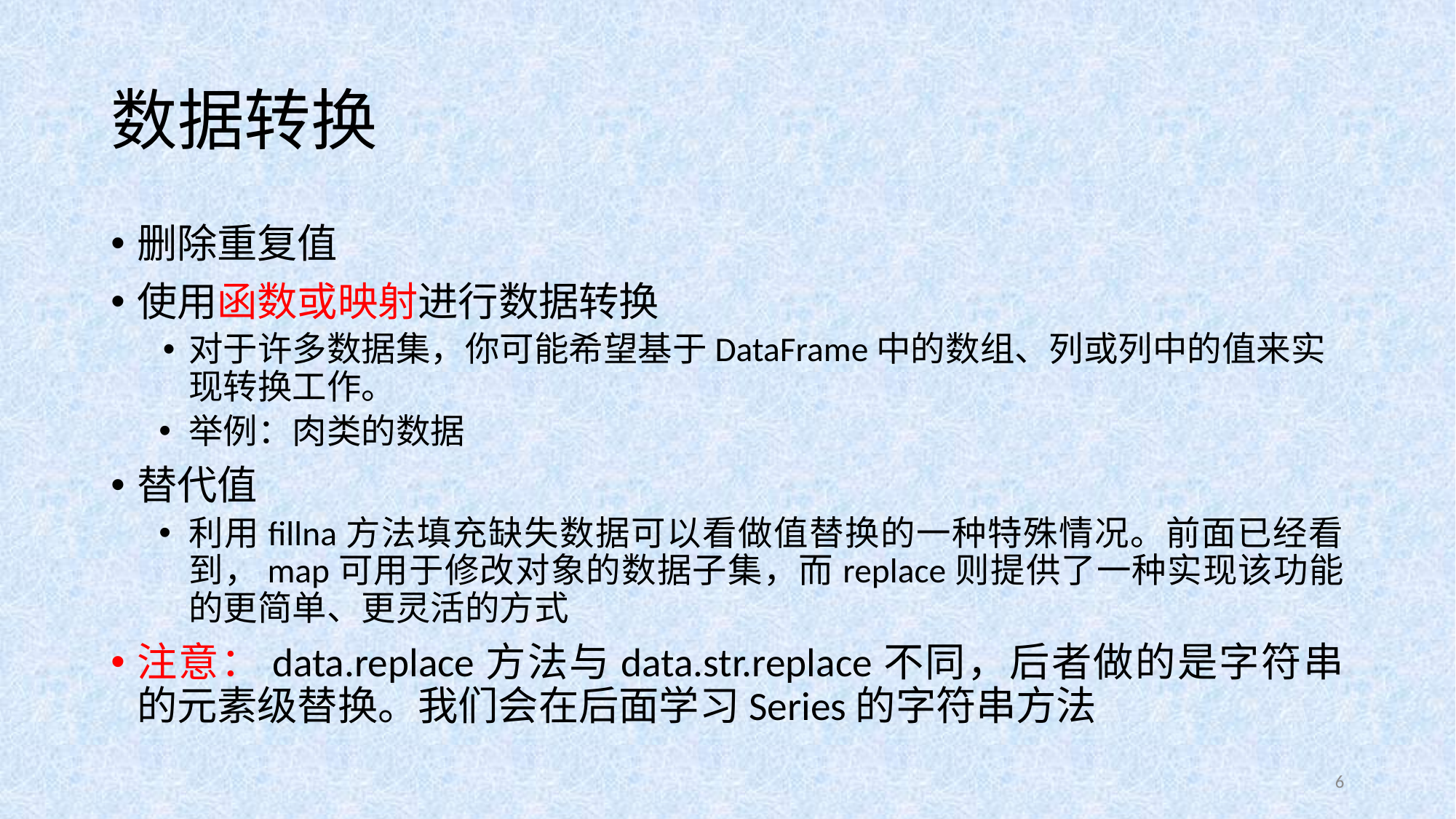

# 数据转换
删除重复值
使用函数或映射进行数据转换
对于许多数据集，你可能希望基于DataFrame中的数组、列或列中的值来实现转换工作。
举例：肉类的数据
替代值
利用fillna方法填充缺失数据可以看做值替换的一种特殊情况。前面已经看到，map可用于修改对象的数据子集，而replace则提供了一种实现该功能的更简单、更灵活的方式
注意：data.replace方法与data.str.replace不同，后者做的是字符串的元素级替换。我们会在后面学习Series的字符串方法
6